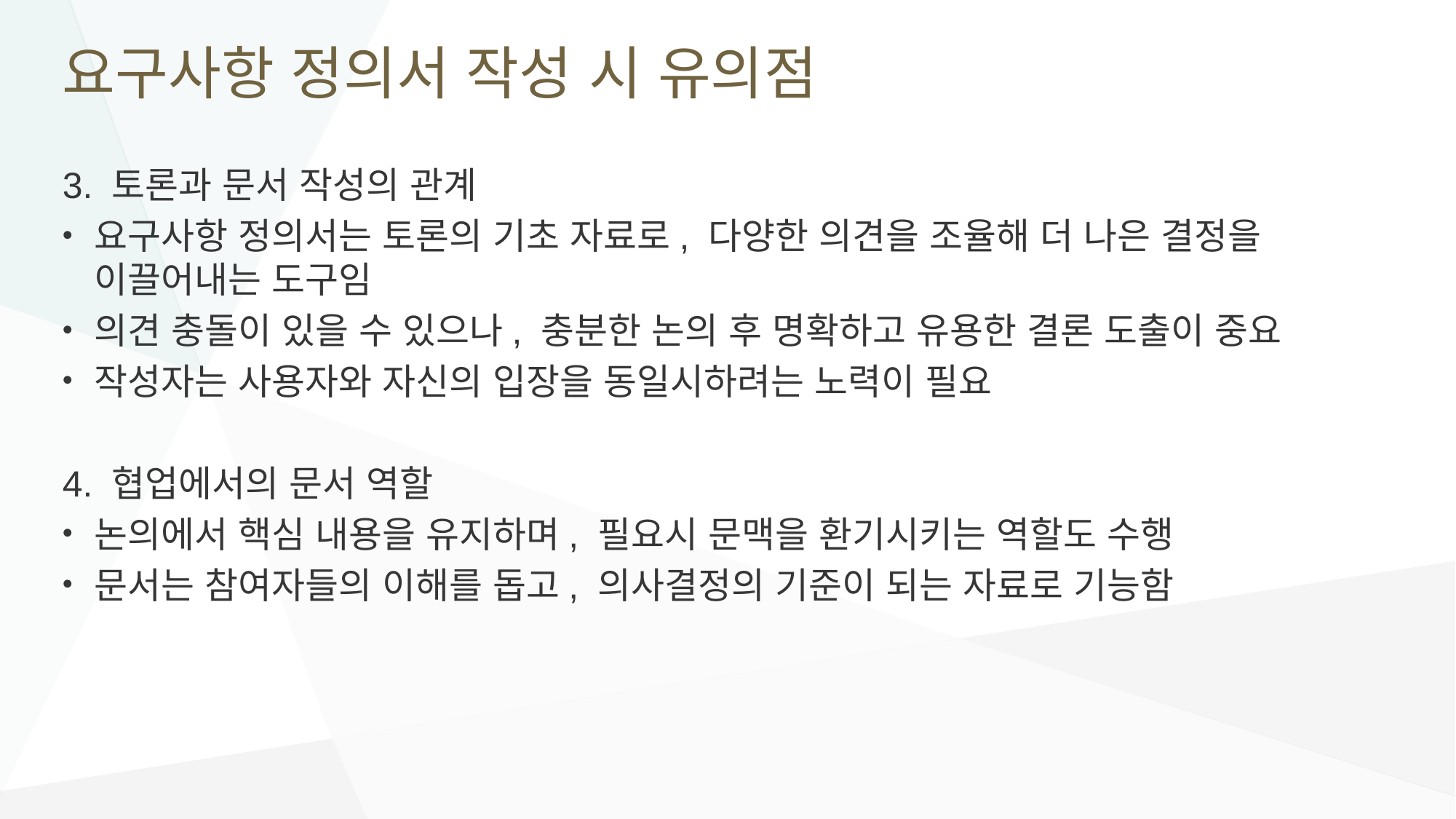

# 요구사항 정의서 작성 시 유의점
3. 토론과 문서 작성의 관계
요구사항 정의서는 토론의 기초 자료로, 다양한 의견을 조율해 더 나은 결정을 이끌어내는 도구임
의견 충돌이 있을 수 있으나, 충분한 논의 후 명확하고 유용한 결론 도출이 중요
작성자는 사용자와 자신의 입장을 동일시하려는 노력이 필요

4. 협업에서의 문서 역할
논의에서 핵심 내용을 유지하며, 필요시 문맥을 환기시키는 역할도 수행
문서는 참여자들의 이해를 돕고, 의사결정의 기준이 되는 자료로 기능함